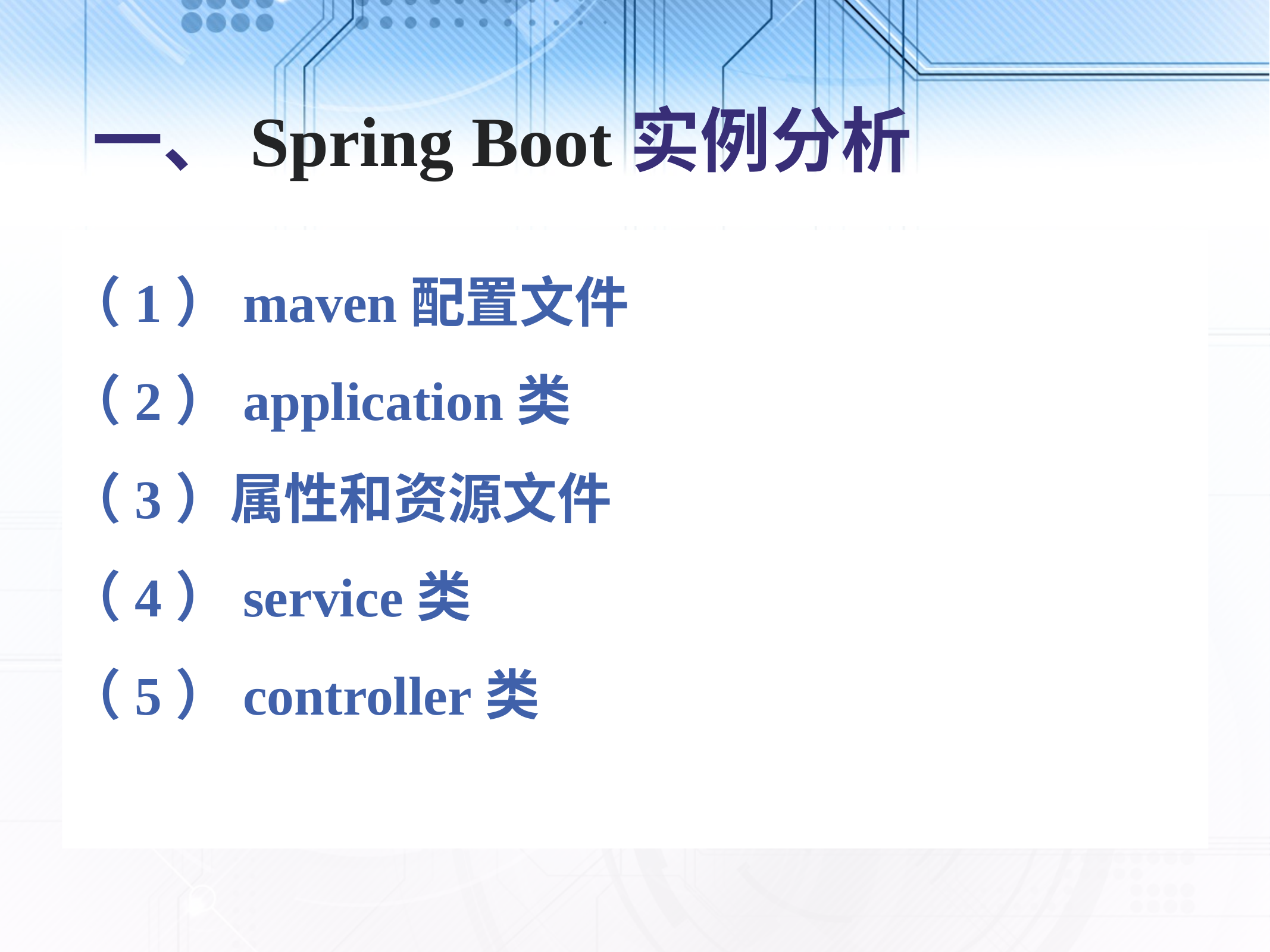

# 一、Spring Boot实例分析
（1）maven配置文件
（2）application类
（3）属性和资源文件
（4）service类
（5）controller类